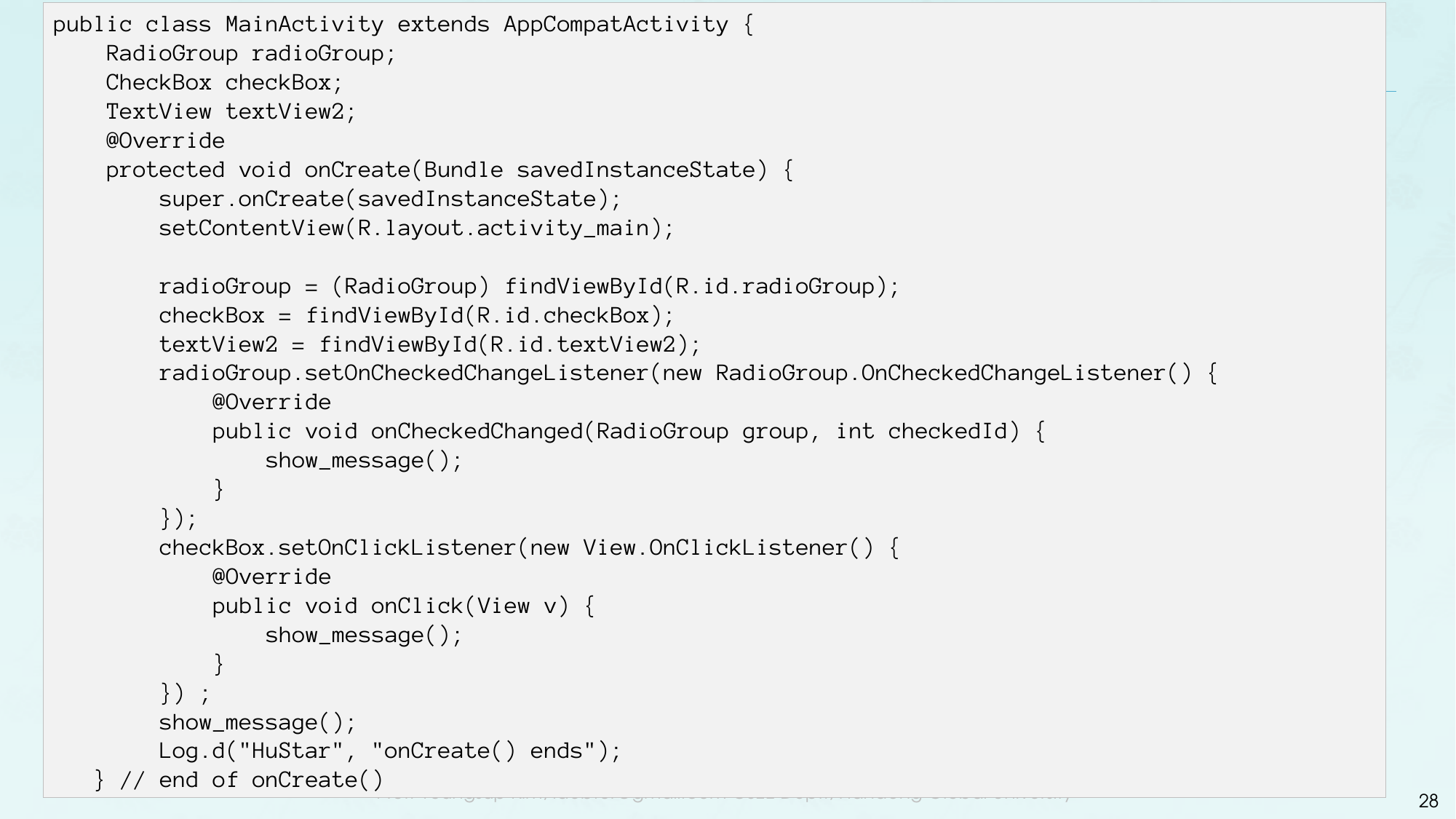

public class MainActivity extends AppCompatActivity {
    RadioGroup radioGroup;
    CheckBox checkBox;
    TextView textView2;
    @Override
    protected void onCreate(Bundle savedInstanceState) {
        super.onCreate(savedInstanceState);
        setContentView(R.layout.activity_main);

        radioGroup = (RadioGroup) findViewById(R.id.radioGroup);
        checkBox = findViewById(R.id.checkBox);
        textView2 = findViewById(R.id.textView2);
        radioGroup.setOnCheckedChangeListener(new RadioGroup.OnCheckedChangeListener() {
            @Override
            public void onCheckedChanged(RadioGroup group, int checkedId) {
                show_message();
            }
        });
        checkBox.setOnClickListener(new View.OnClickListener() {
            @Override
            public void onClick(View v) {
                show_message();
            }
        }) ;
        show_message();
        Log.d("HuStar", "onCreate() ends");
   } // end of onCreate()
# 03-1 기본 위젯 자세히 공부하기: 버튼 실습 – MainActivity.java의 일부 소스 코드

28